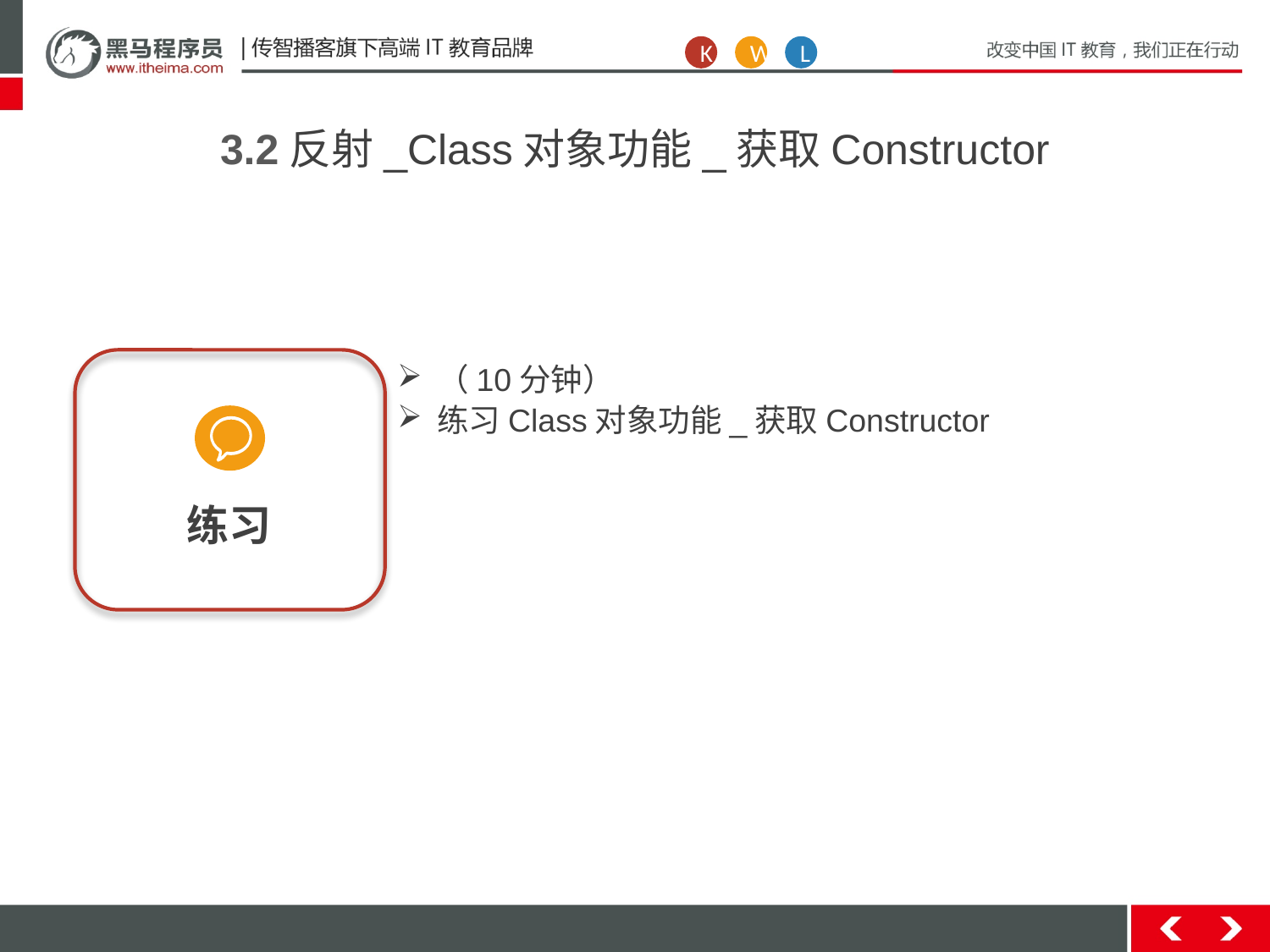

K
W
L
3.2反射_Class对象功能_获取Constructor

练习
（10分钟）
练习Class对象功能_获取Constructor